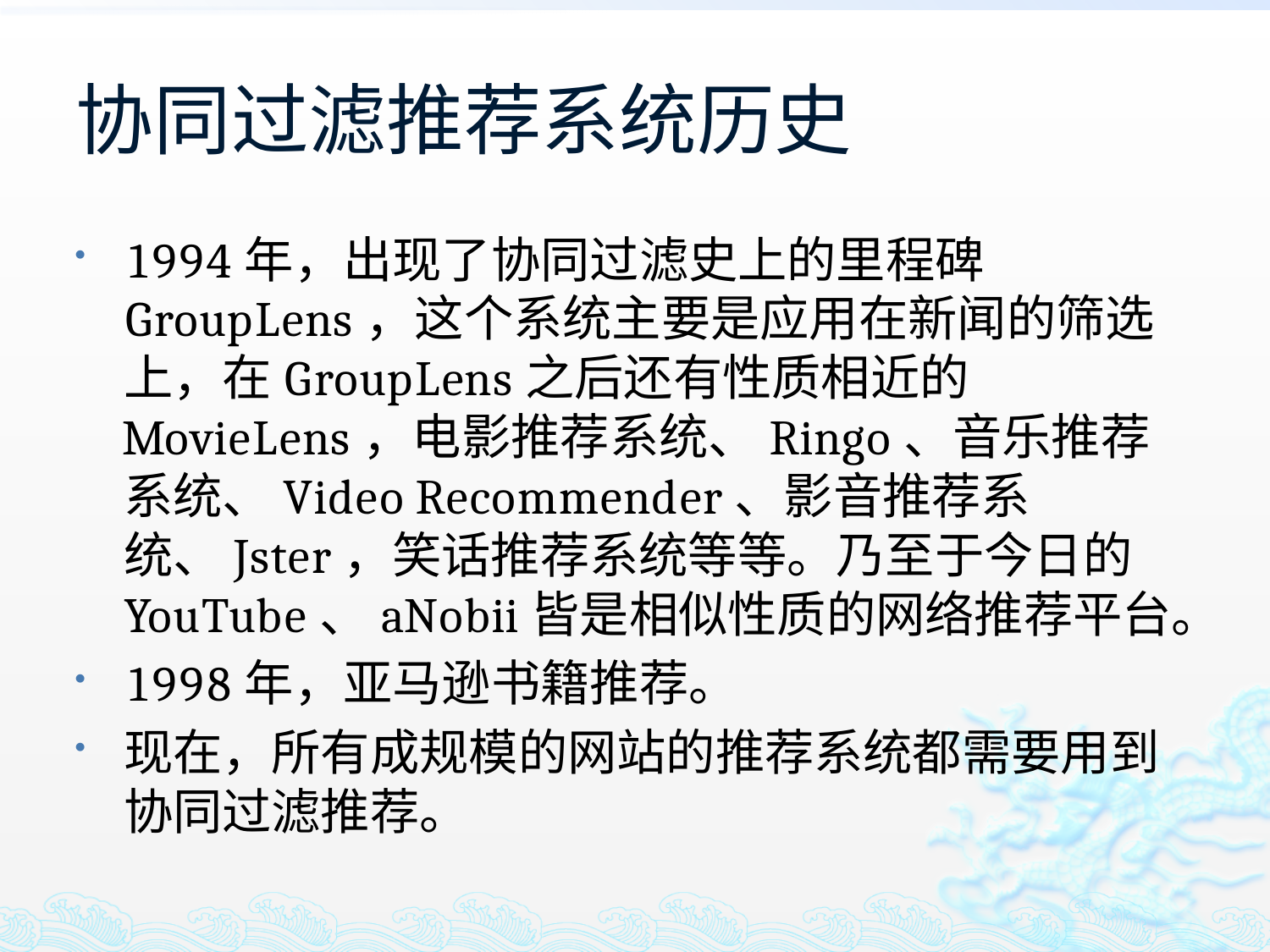

# 协同过滤推荐系统历史
1994年，出现了协同过滤史上的里程碑GroupLens，这个系统主要是应用在新闻的筛选上，在GroupLens之后还有性质相近的MovieLens，电影推荐系统、Ringo、音乐推荐系统、Video Recommender、影音推荐系统、Jster，笑话推荐系统等等。乃至于今日的YouTube、aNobii皆是相似性质的网络推荐平台。
1998年，亚马逊书籍推荐。
现在，所有成规模的网站的推荐系统都需要用到协同过滤推荐。